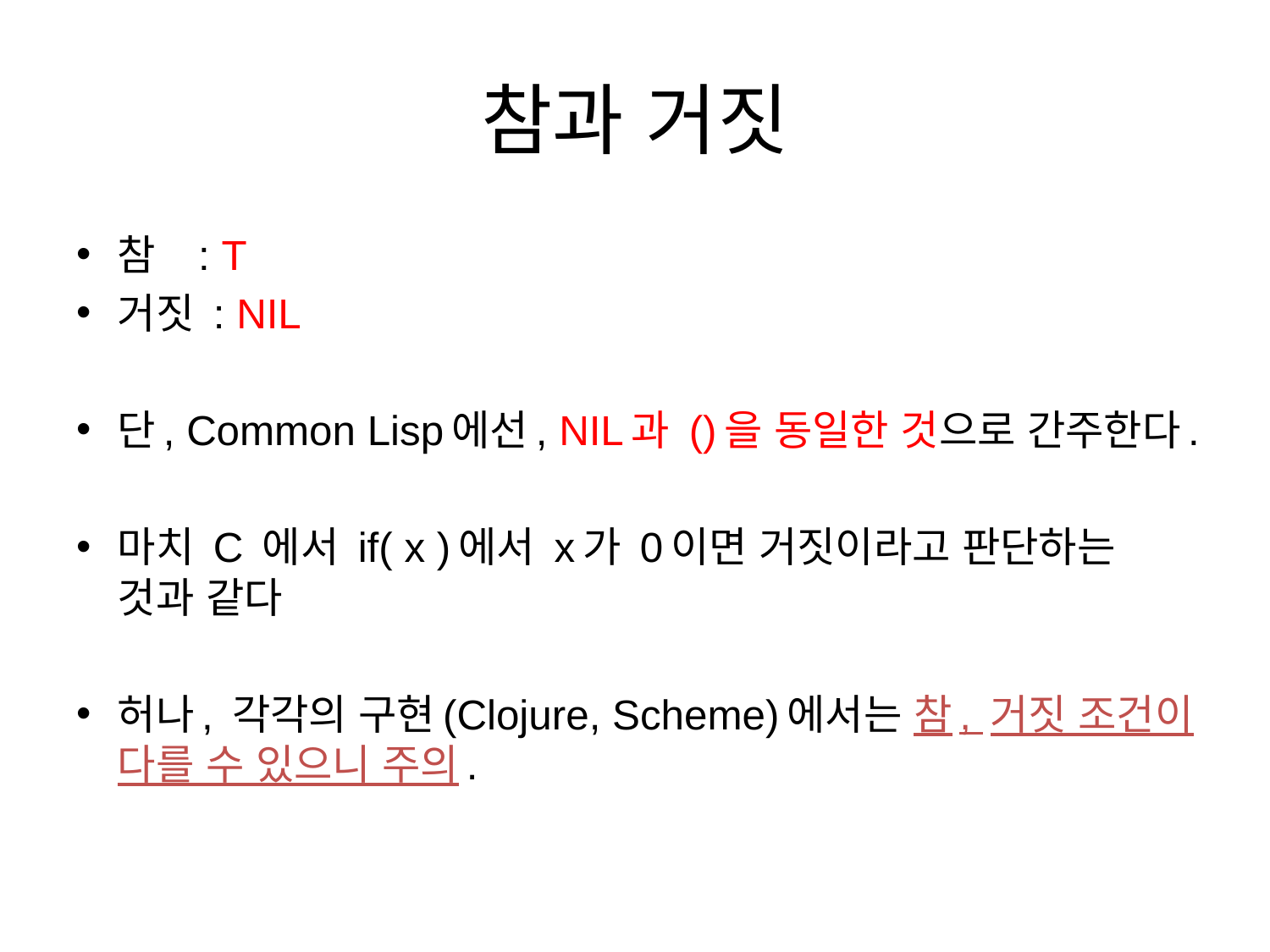

# 참과 거짓
참   : T
거짓 : NIL

단, Common Lisp에선, NIL과 ()을 동일한 것으로 간주한다.

마치 C 에서 if( x )에서 x가 0이면 거짓이라고 판단하는 것과 같다

허나, 각각의 구현(Clojure, Scheme)에서는 참, 거짓 조건이 다를 수 있으니 주의.